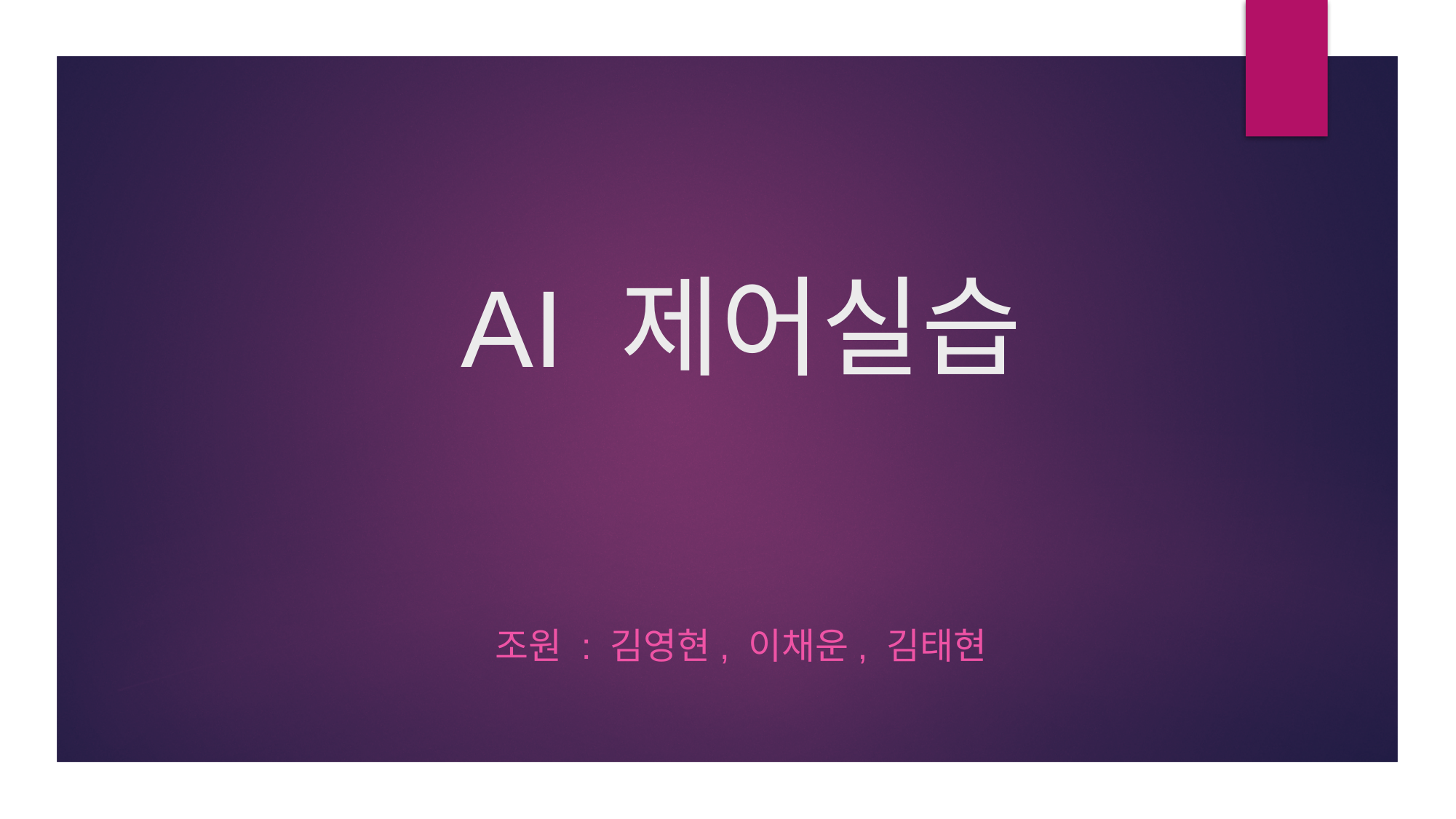

# AI 제어실습
조원 : 김영현, 이채운, 김태현